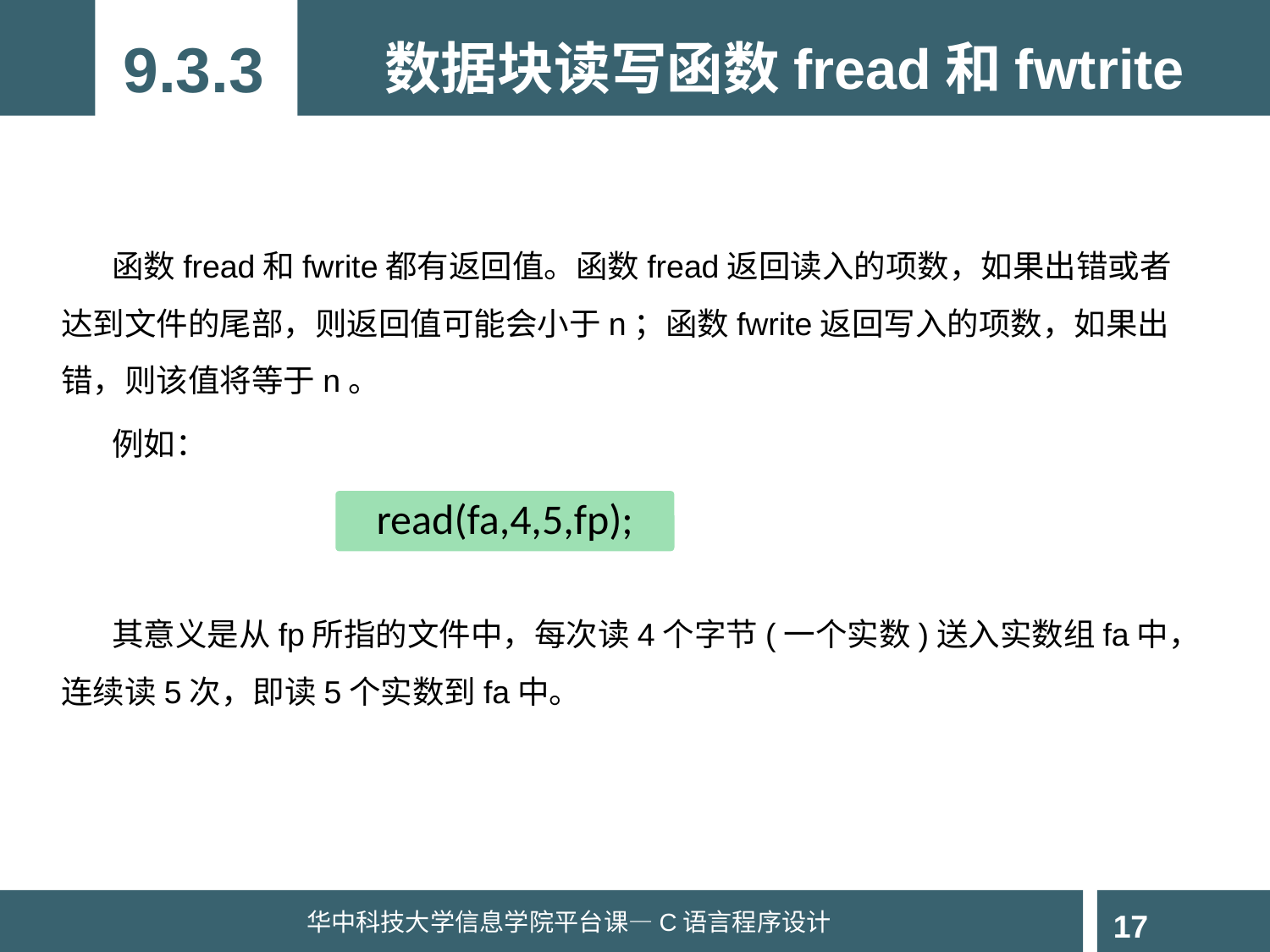

9.3.3
数据块读写函数fread和fwtrite
      函数fread和fwrite都有返回值。函数fread返回读入的项数，如果出错或者达到文件的尾部，则返回值可能会小于n；函数fwrite返回写入的项数，如果出错，则该值将等于n。
      例如：

      其意义是从fp所指的文件中，每次读4个字节(一个实数)送入实数组fa中，连续读5次，即读5个实数到fa中。
read(fa,4,5,fp);